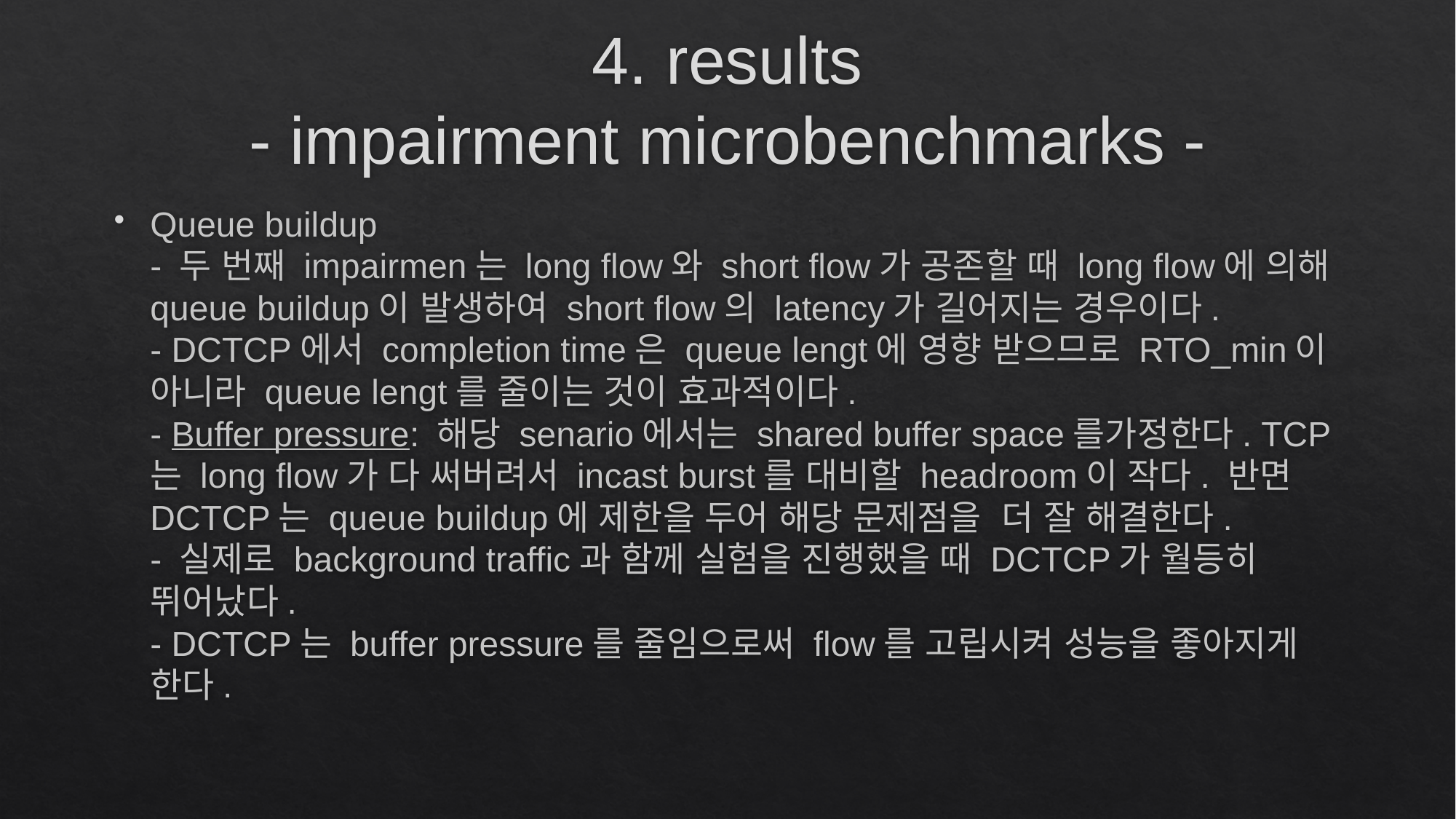

# 4. results - impairment microbenchmarks -
Queue buildup
- 두 번째 impairmen는 long flow와 short flow가 공존할 때 long flow에 의해 queue buildup이 발생하여 short flow의 latency가 길어지는 경우이다.
- DCTCP에서 completion time은 queue lengt에 영향 받으므로 RTO_min이 아니라 queue lengt를 줄이는 것이 효과적이다.
- Buffer pressure: 해당 senario에서는 shared buffer space를가정한다. TCP는 long flow가 다 써버려서 incast burst를 대비할 headroom이 작다. 반면 DCTCP는 queue buildup에 제한을 두어 해당 문제점을  더 잘 해결한다.
- 실제로 background traffic과 함께 실험을 진행했을 때 DCTCP가 월등히 뛰어났다.
- DCTCP는 buffer pressure를 줄임으로써 flow를 고립시켜 성능을 좋아지게 한다.